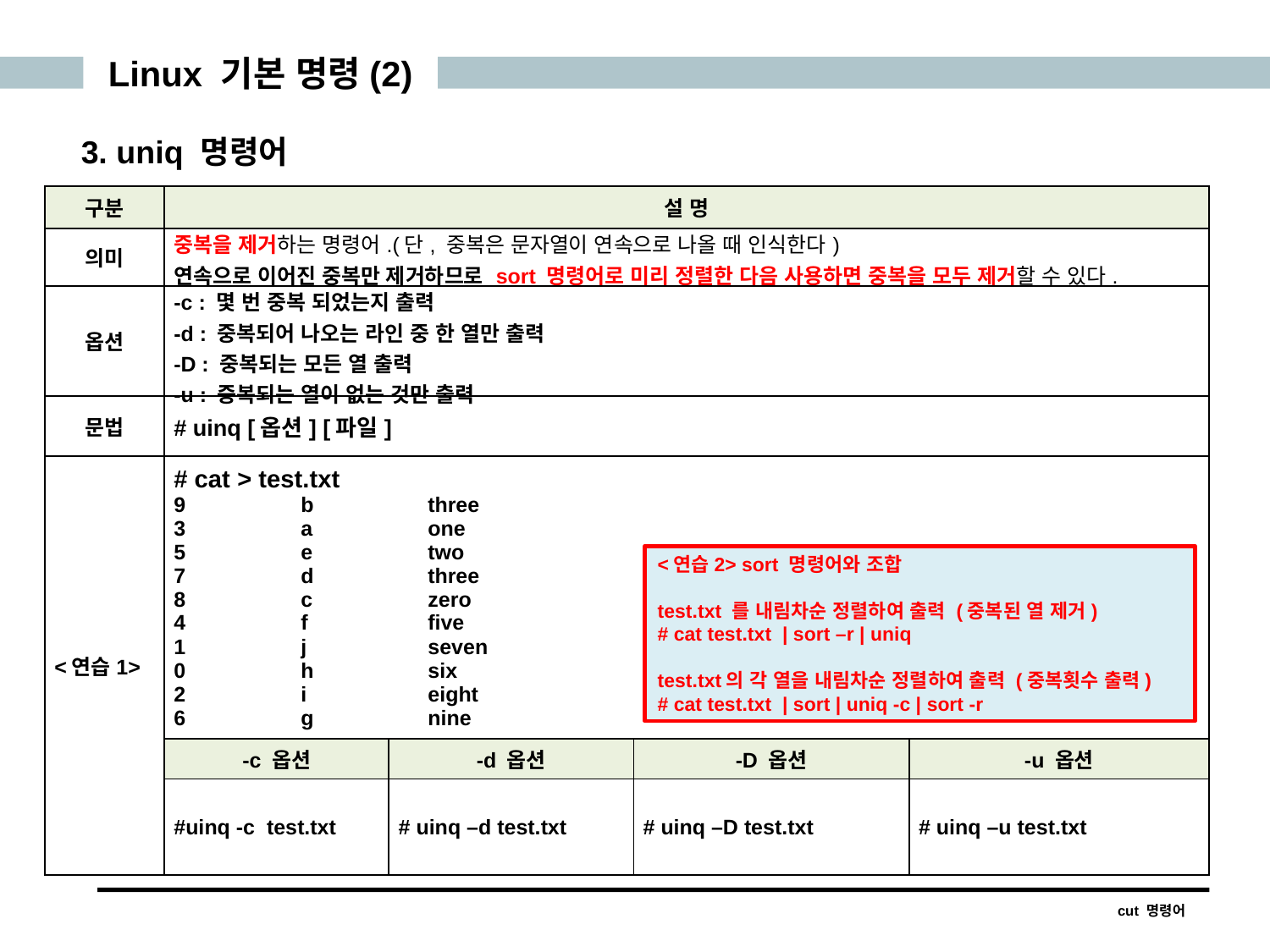

Linux 기본 명령(2)

3. uniq 명령어
| 구분 | 설 명 |  |  |  |
| --- | --- | --- | --- | --- |
| 의미 | 중복을 제거하는 명령어.(단, 중복은 문자열이 연속으로 나올 때 인식한다) 연속으로 이어진 중복만 제거하므로 sort 명령어로 미리 정렬한 다음 사용하면 중복을 모두 제거할 수 있다. |  |  |  |
| 옵션 | -c : 몇 번 중복 되었는지 출력 -d : 중복되어 나오는 라인 중 한 열만 출력 -D : 중복되는 모든 열 출력 -u : 중복되는 열이 없는 것만 출력 |  |  |  |
| 문법 | # uinq [옵션] [파일] |  |  |  |
| <연습1> | # cat > test.txt 9 b three 3 a one 5 e two 7 d three 8 c zero 4 f five 1 j seven 0 h six 2 i eight 6 g nine |  |  |  |
|  | -c 옵션 | -d 옵션 | -D 옵션 | -u 옵션 |
|  | #uinq -c test.txt | # uinq –d test.txt | # uinq –D test.txt | # uinq –u test.txt |
<연습2> sort 명령어와 조합

test.txt 를 내림차순 정렬하여 출력 (중복된 열 제거)
# cat test.txt  | sort –r | uniq

test.txt의 각 열을 내림차순 정렬하여 출력 (중복횟수 출력)
# cat test.txt  | sort | uniq -c | sort -r

cut 명령어